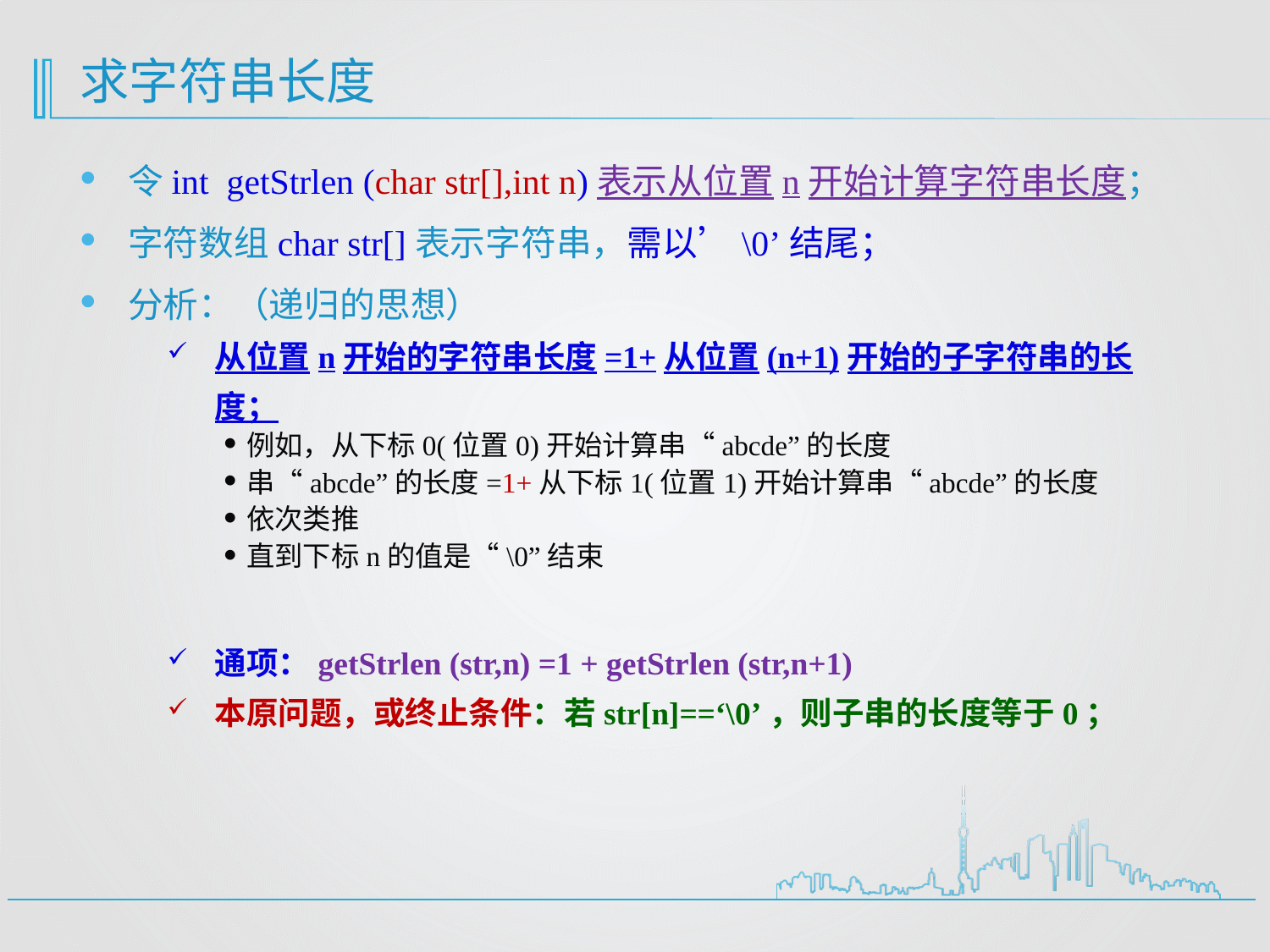

# 求字符串长度
令int  getStrlen (char str[],int n)表示从位置n开始计算字符串长度；
字符数组char str[]表示字符串，需以’\0’结尾；
分析：（递归的思想）
从位置n开始的字符串长度=1+从位置(n+1)开始的子字符串的长度；
例如，从下标0(位置0)开始计算串“abcde”的长度
串“abcde”的长度=1+从下标1(位置1)开始计算串“abcde”的长度
依次类推
直到下标n的值是“\0”结束

通项：getStrlen (str,n) =1 + getStrlen (str,n+1)
本原问题，或终止条件：若str[n]==‘\0’，则子串的长度等于0；